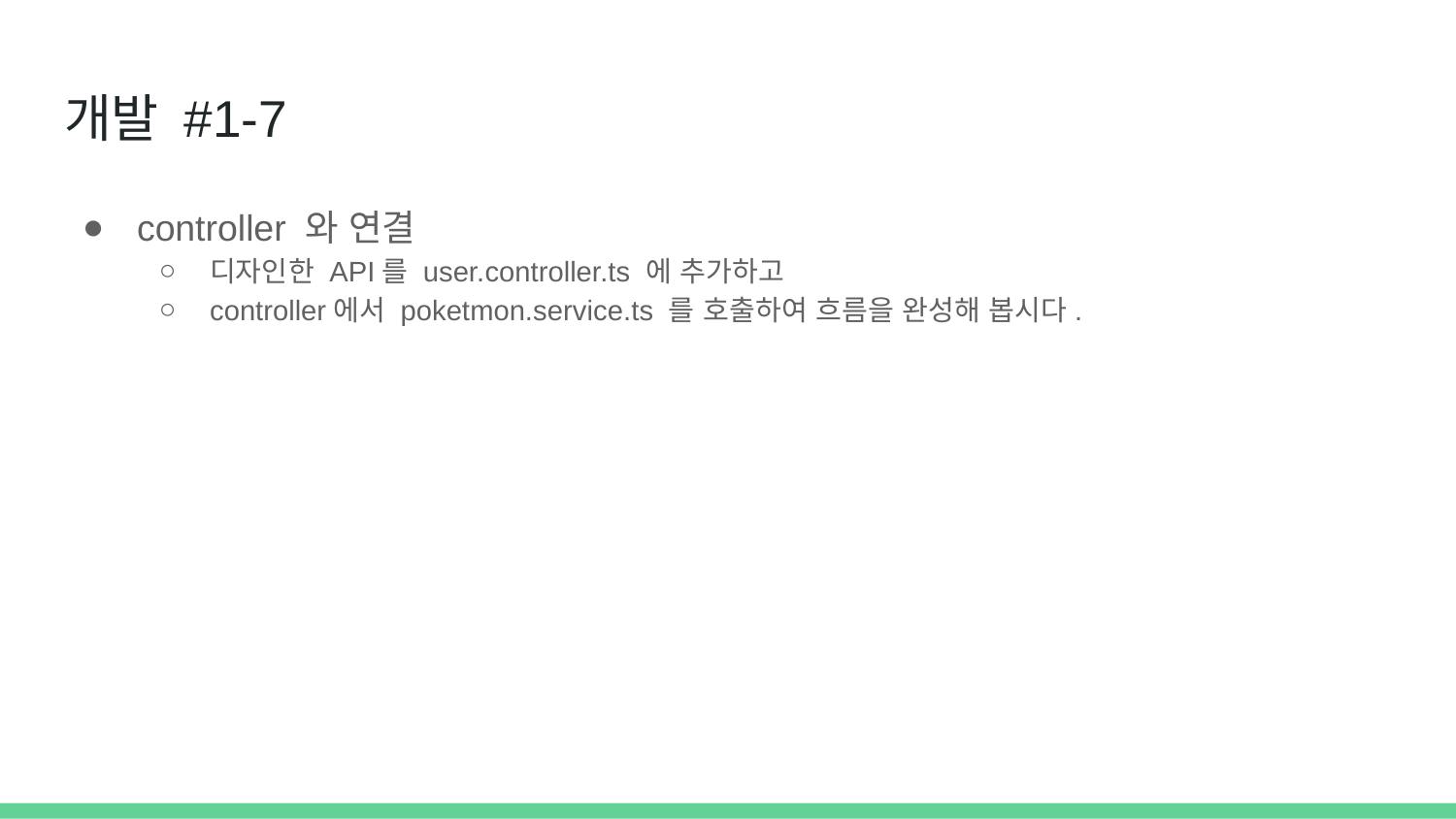

# 개발 #1-7
controller 와 연결
디자인한 API를 user.controller.ts 에 추가하고
controller에서 poketmon.service.ts 를 호출하여 흐름을 완성해 봅시다.